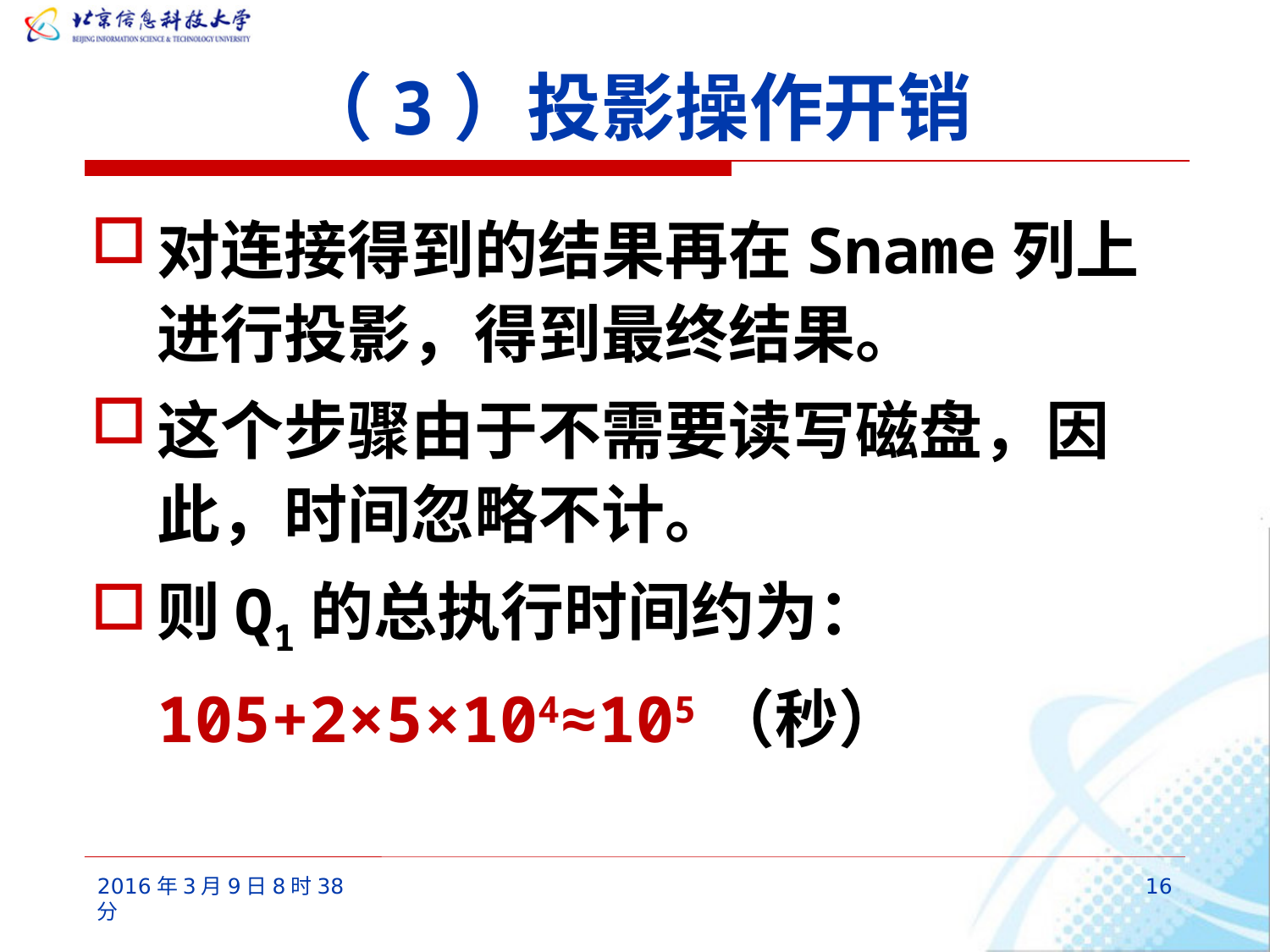

# （3）投影操作开销
对连接得到的结果再在Sname列上进行投影，得到最终结果。
这个步骤由于不需要读写磁盘，因此，时间忽略不计。
则Q1的总执行时间约为：
	105+2×5×104≈105（秒）
2016年3月9日8时38分
16